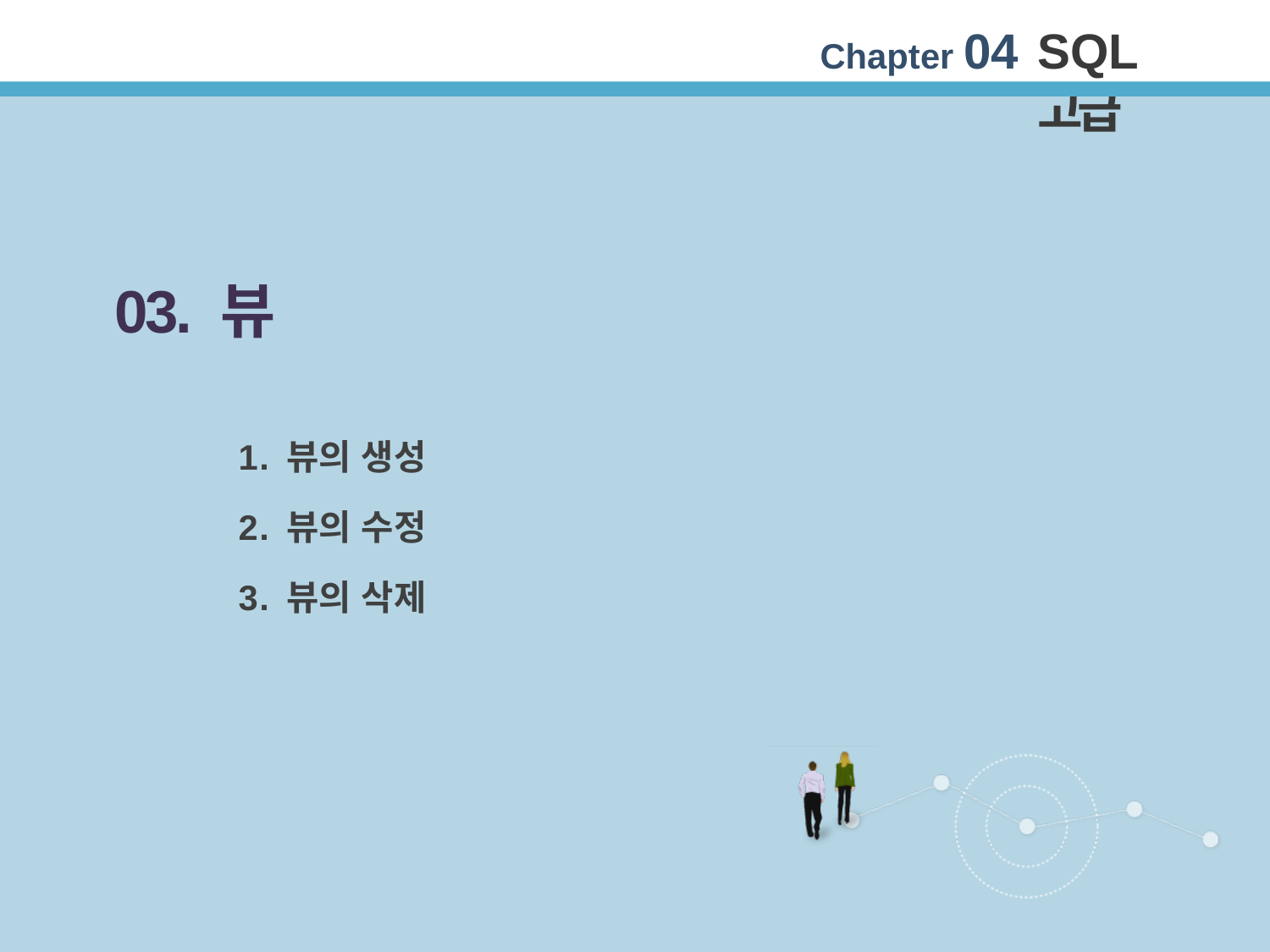

03. 뷰
뷰의 생성
뷰의 수정
뷰의 삭제